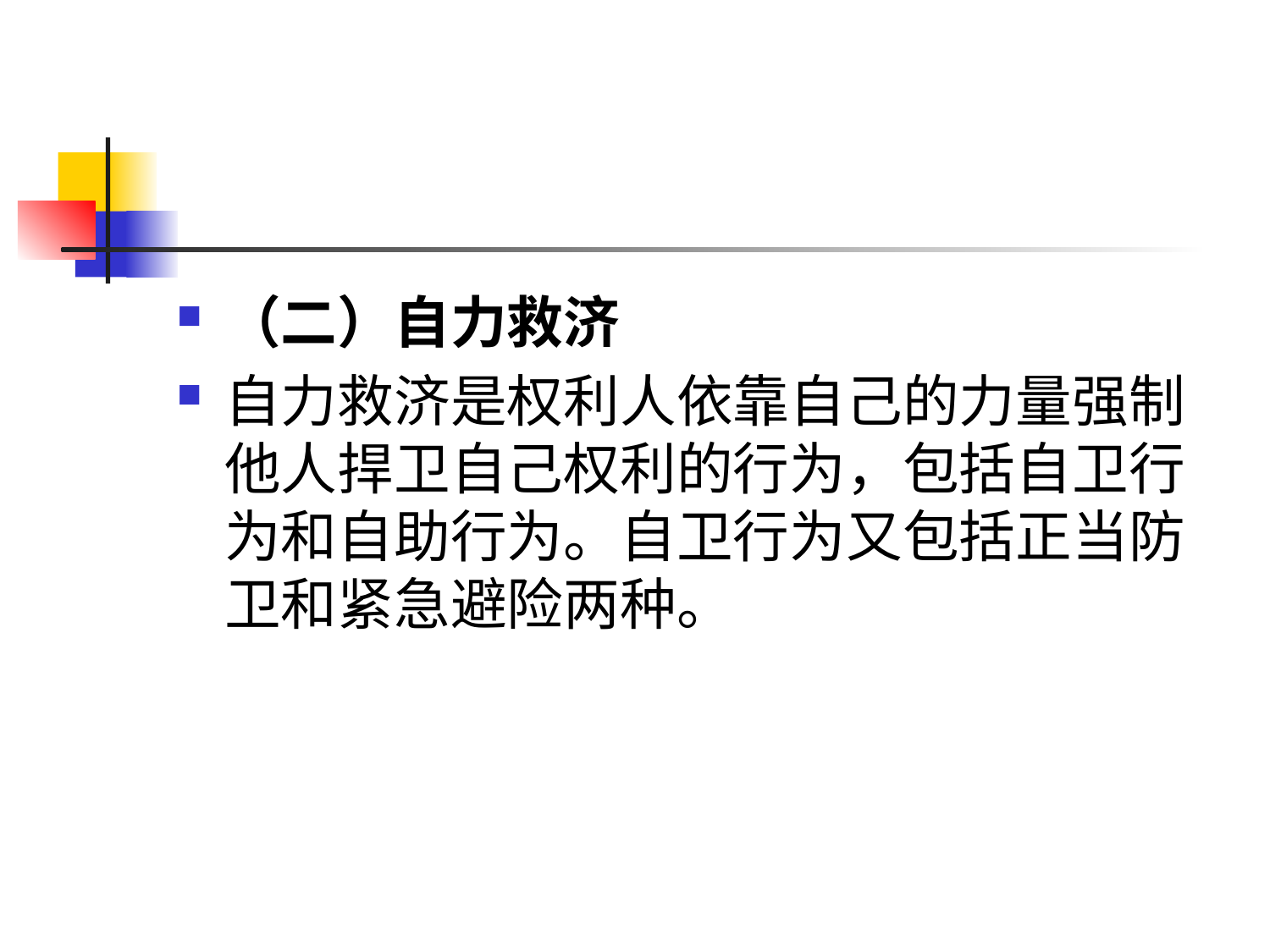

#
（二）自力救济
自力救济是权利人依靠自己的力量强制他人捍卫自己权利的行为，包括自卫行为和自助行为。自卫行为又包括正当防卫和紧急避险两种。